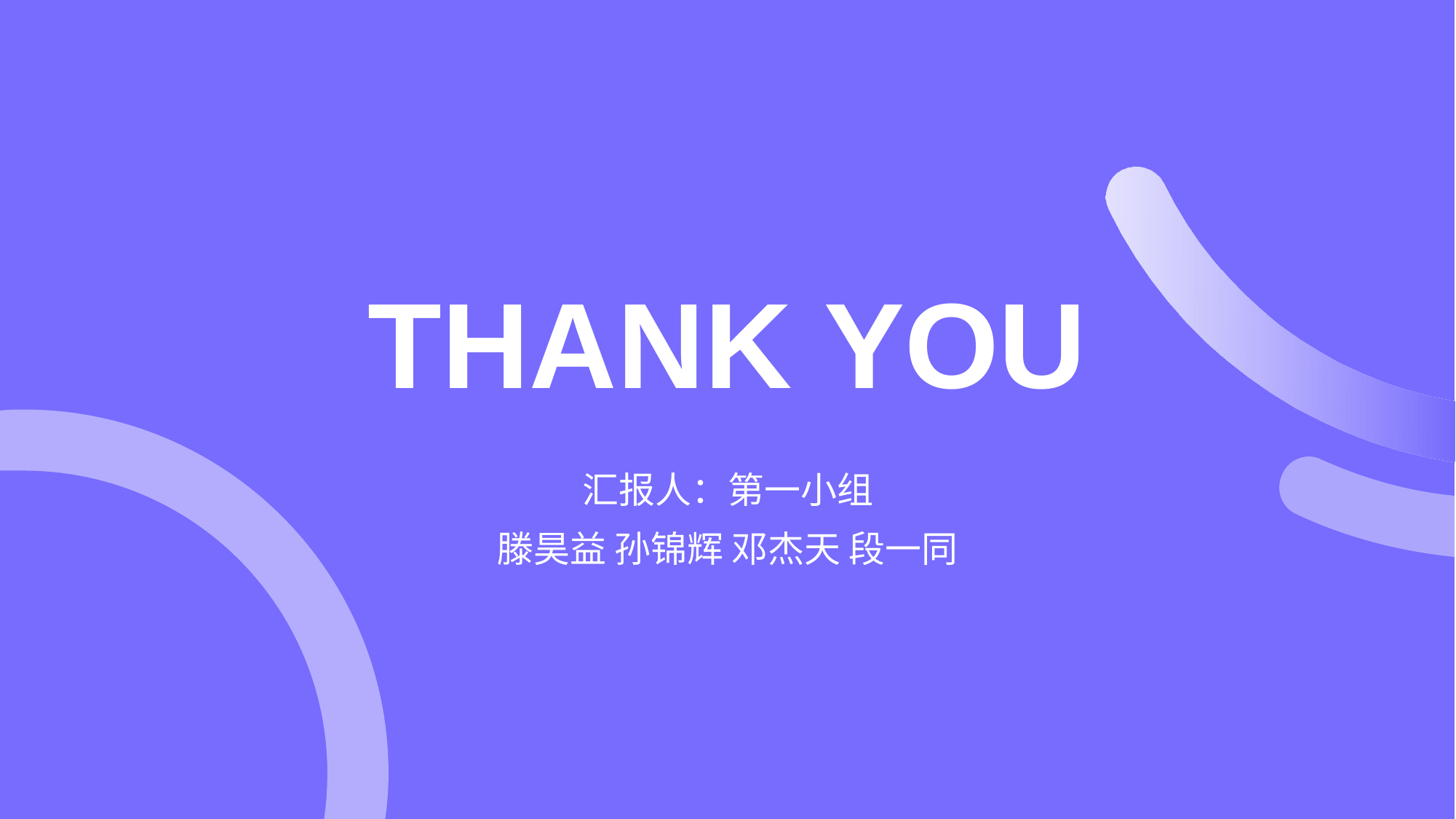

# THANK YOU
汇报人：第一小组
滕昊益 孙锦辉 邓杰天 段一同